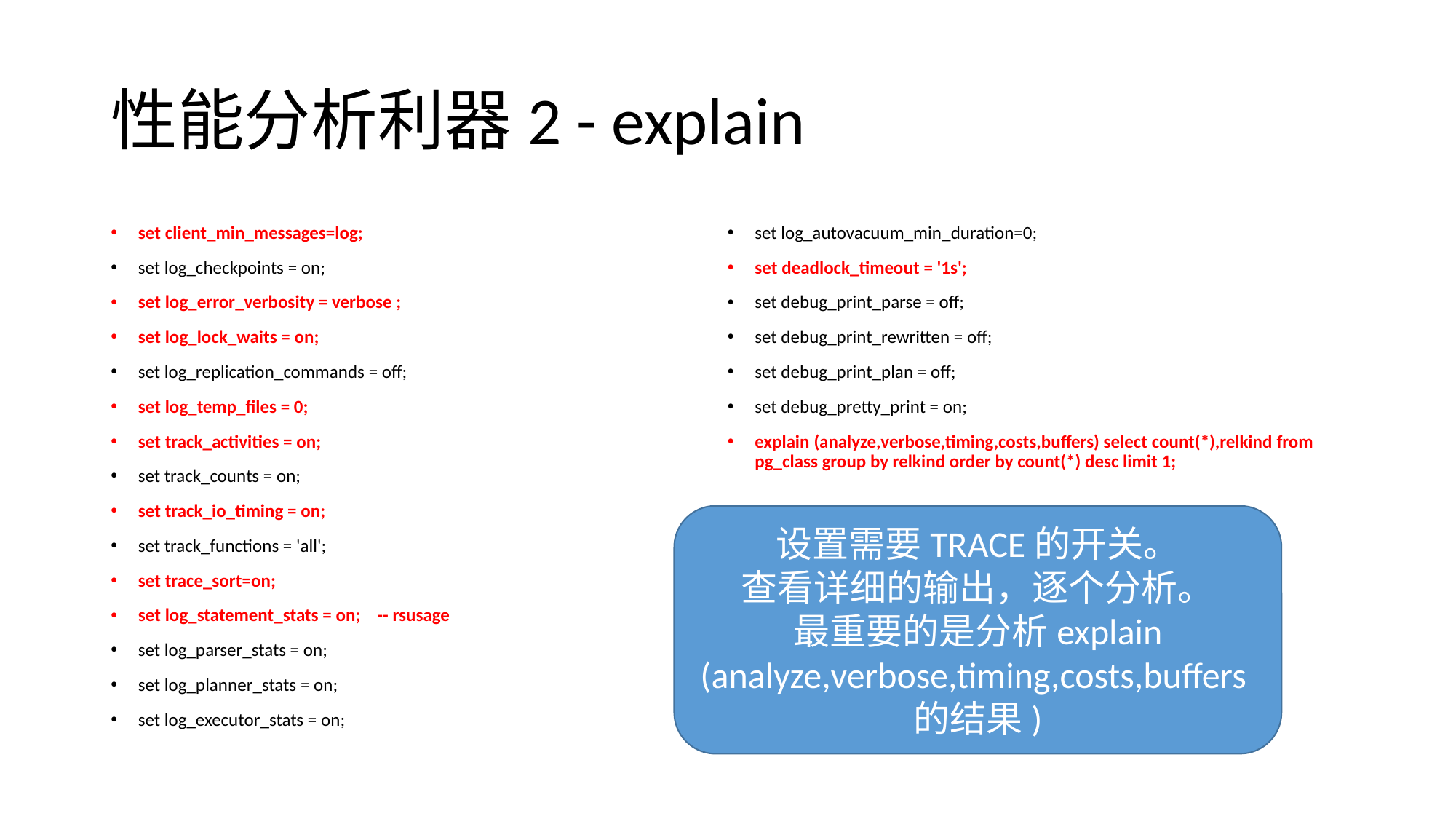

# 性能分析利器2 - explain
set client_min_messages=log;
set log_checkpoints = on;
set log_error_verbosity = verbose ;
set log_lock_waits = on;
set log_replication_commands = off;
set log_temp_files = 0;
set track_activities = on;
set track_counts = on;
set track_io_timing = on;
set track_functions = 'all';
set trace_sort=on;
set log_statement_stats = on;    -- rsusage
set log_parser_stats = on;
set log_planner_stats = on;
set log_executor_stats = on;
set log_autovacuum_min_duration=0;
set deadlock_timeout = '1s';
set debug_print_parse = off;
set debug_print_rewritten = off;
set debug_print_plan = off;
set debug_pretty_print = on;
explain (analyze,verbose,timing,costs,buffers) select count(*),relkind from pg_class group by relkind order by count(*) desc limit 1;
设置需要TRACE的开关。
查看详细的输出，逐个分析。
最重要的是分析explain (analyze,verbose,timing,costs,buffers的结果)